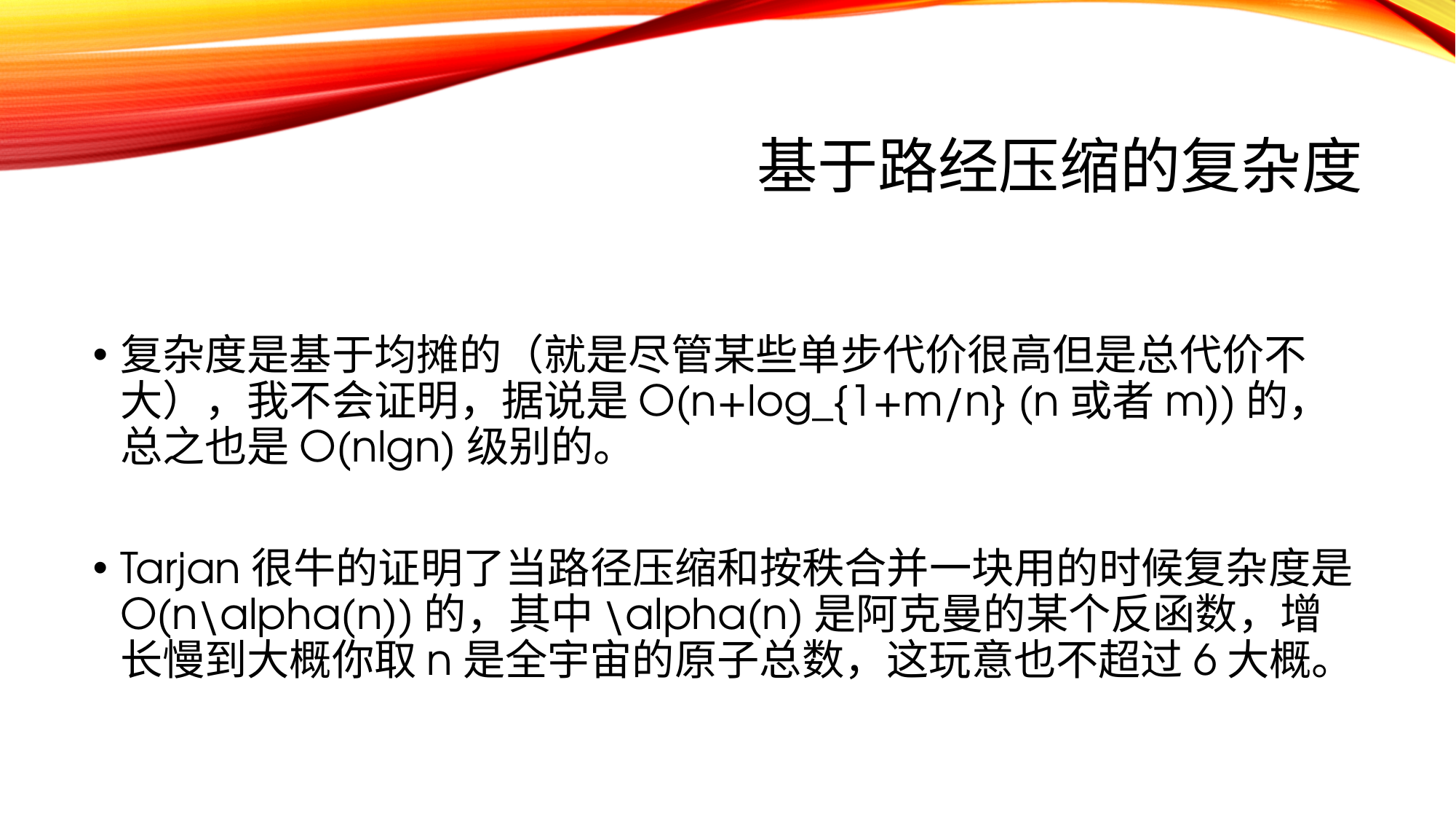

# 基于路经压缩的复杂度

复杂度是基于均摊的（就是尽管某些单步代价很高但是总代价不大），我不会证明，据说是O(n+log_{1+m/n} (n或者m))的，总之也是O(nlgn)级别的。

Tarjan很牛的证明了当路径压缩和按秩合并一块用的时候复杂度是O(n\alpha(n))的，其中\alpha(n)是阿克曼的某个反函数，增长慢到大概你取n是全宇宙的原子总数，这玩意也不超过6大概。